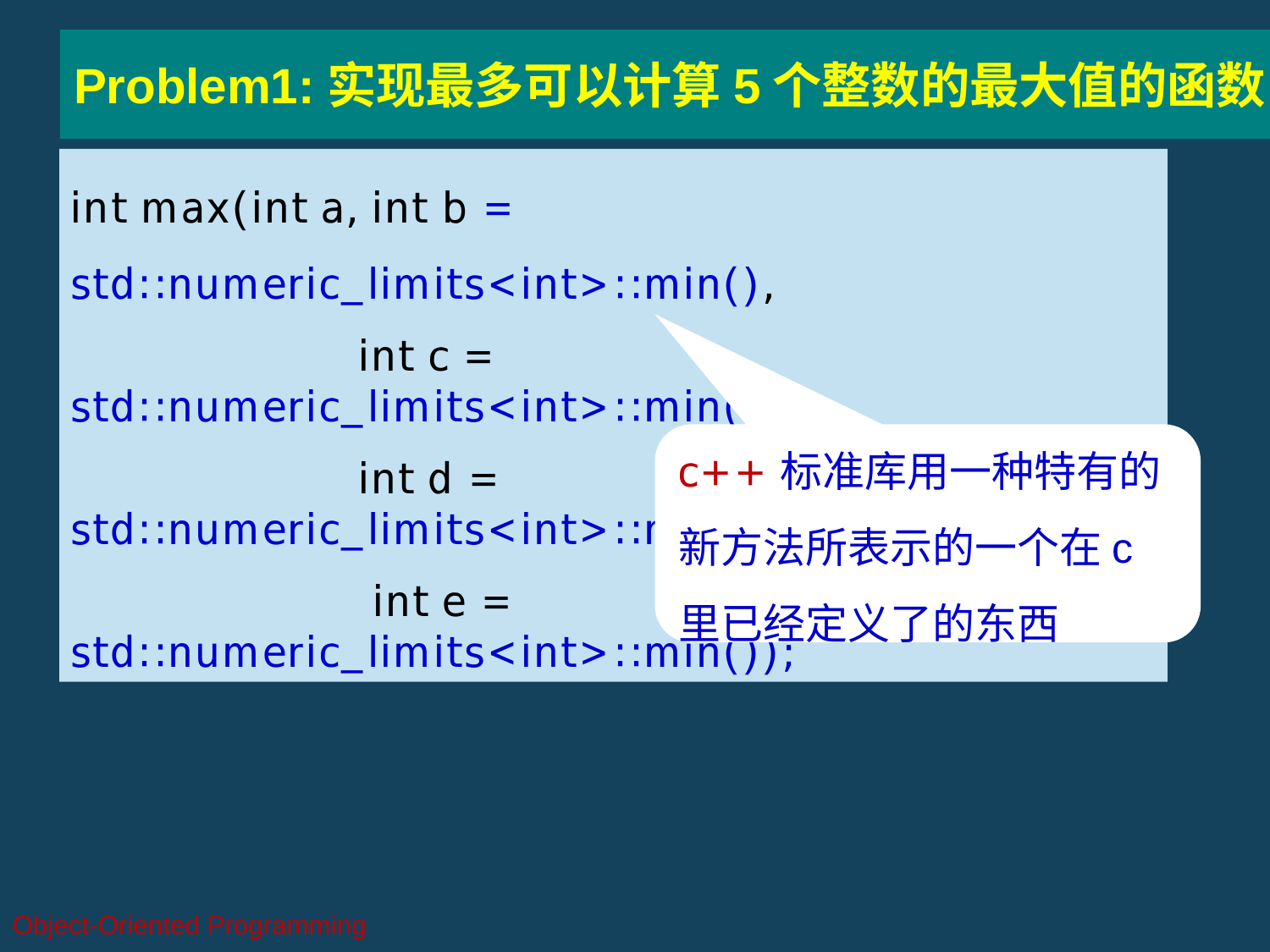

# Problem1:实现最多可以计算5个整数的最大值的函数
int max(int a, int b = std::numeric_limits<int>::min(),
                       int c = std::numeric_limits<int>::min(),
                       int d = std::numeric_limits<int>::min(),
                       int e = std::numeric_limits<int>::min());
c++标准库用一种特有的新方法所表示的一个在c里已经定义了的东西
Object-Oriented Programming